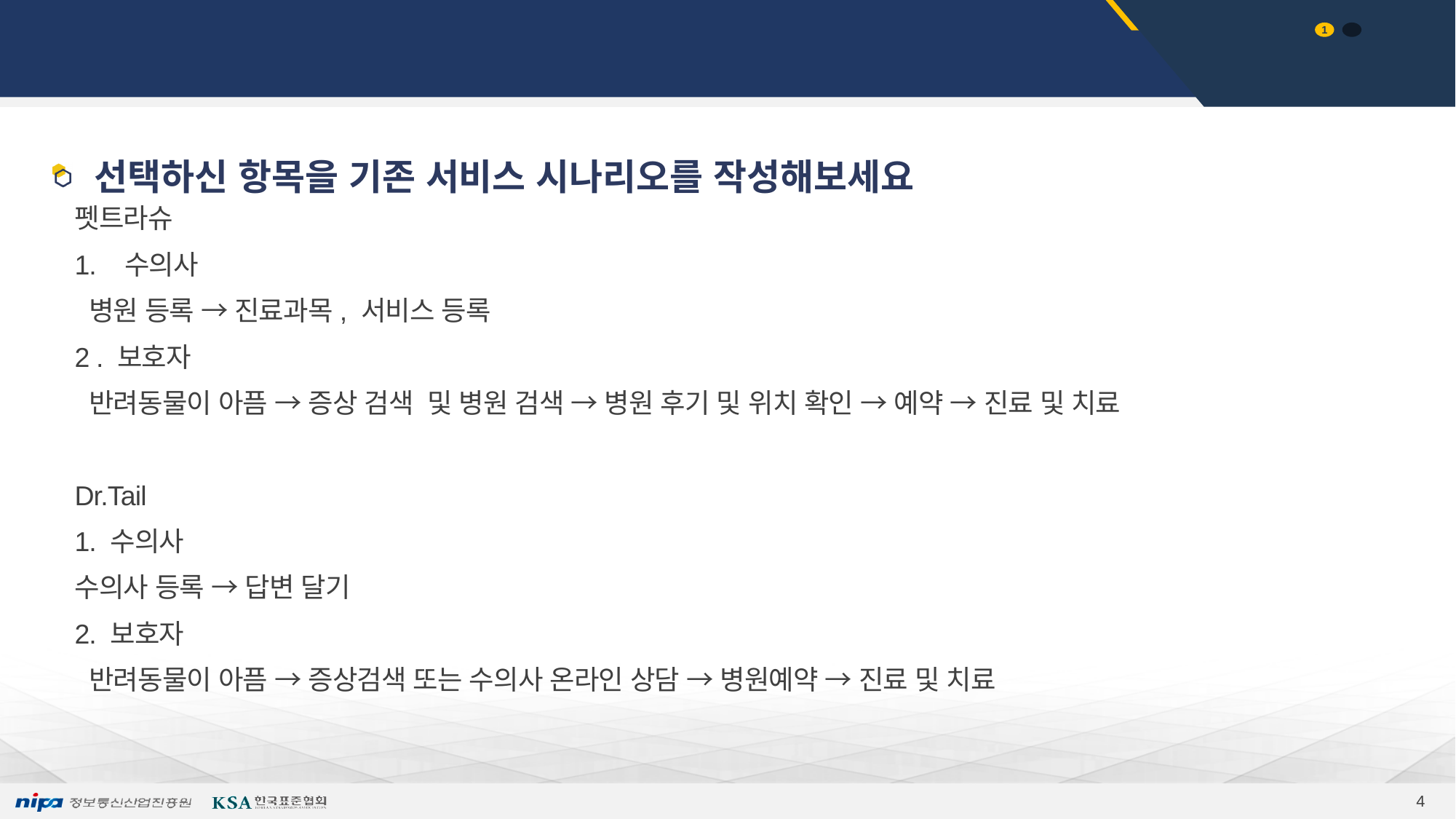

# 시나리오 작성하기
선택하신 항목을 기존 서비스 시나리오를 작성해보세요
펫트라슈
1.   수의사
 병원 등록 → 진료과목, 서비스 등록
2 . 보호자
 반려동물이 아픔 → 증상 검색  및 병원 검색 → 병원 후기 및 위치 확인 → 예약 → 진료 및 치료

Dr.Tail
1. 수의사
수의사 등록 → 답변 달기
2. 보호자
 반려동물이 아픔 → 증상검색 또는 수의사 온라인 상담 → 병원예약 → 진료 및 치료